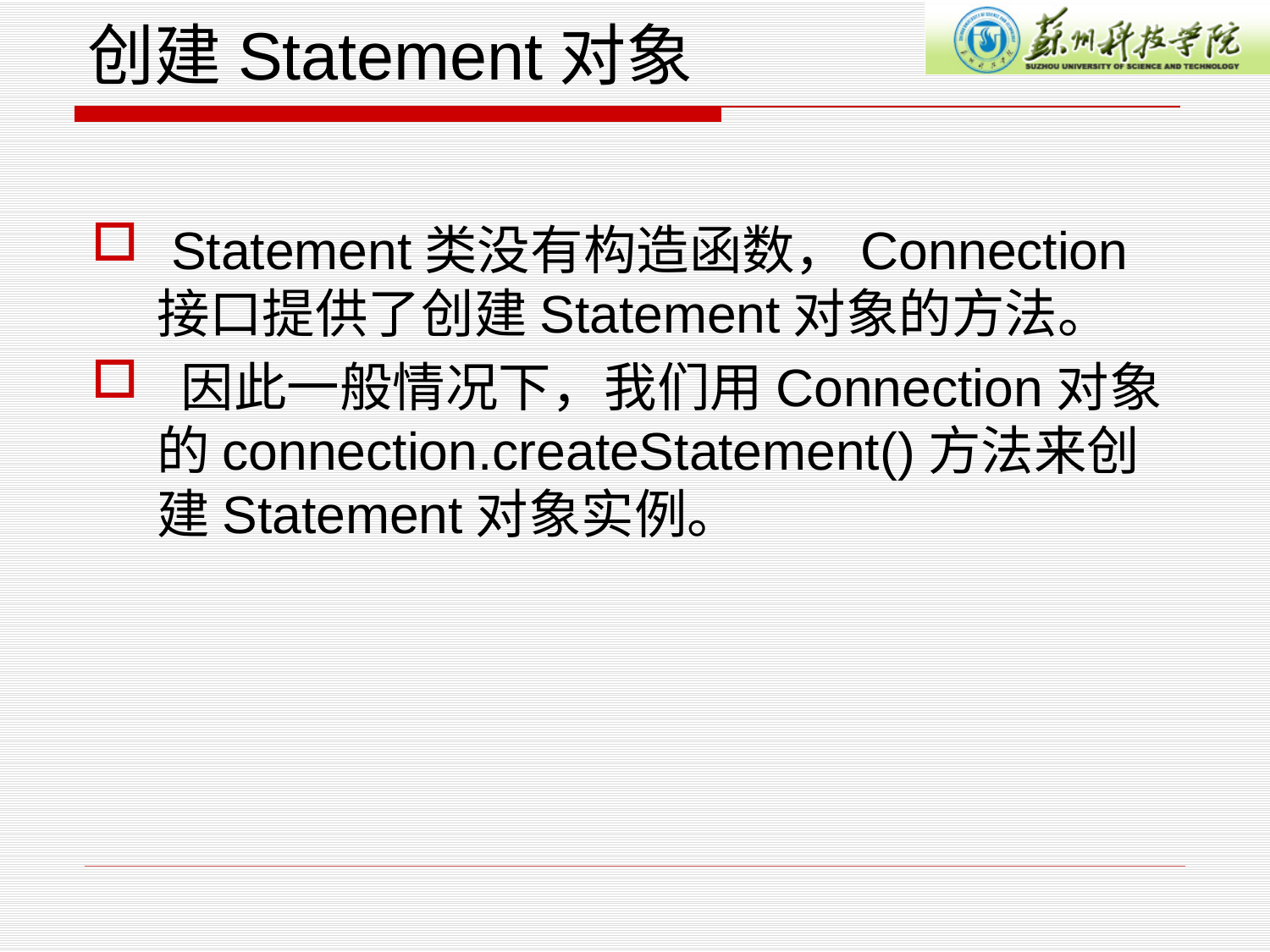

# 创建Statement对象

 Statement类没有构造函数，Connection接口提供了创建Statement对象的方法。
 因此一般情况下，我们用Connection对象的connection.createStatement()方法来创建Statement对象实例。